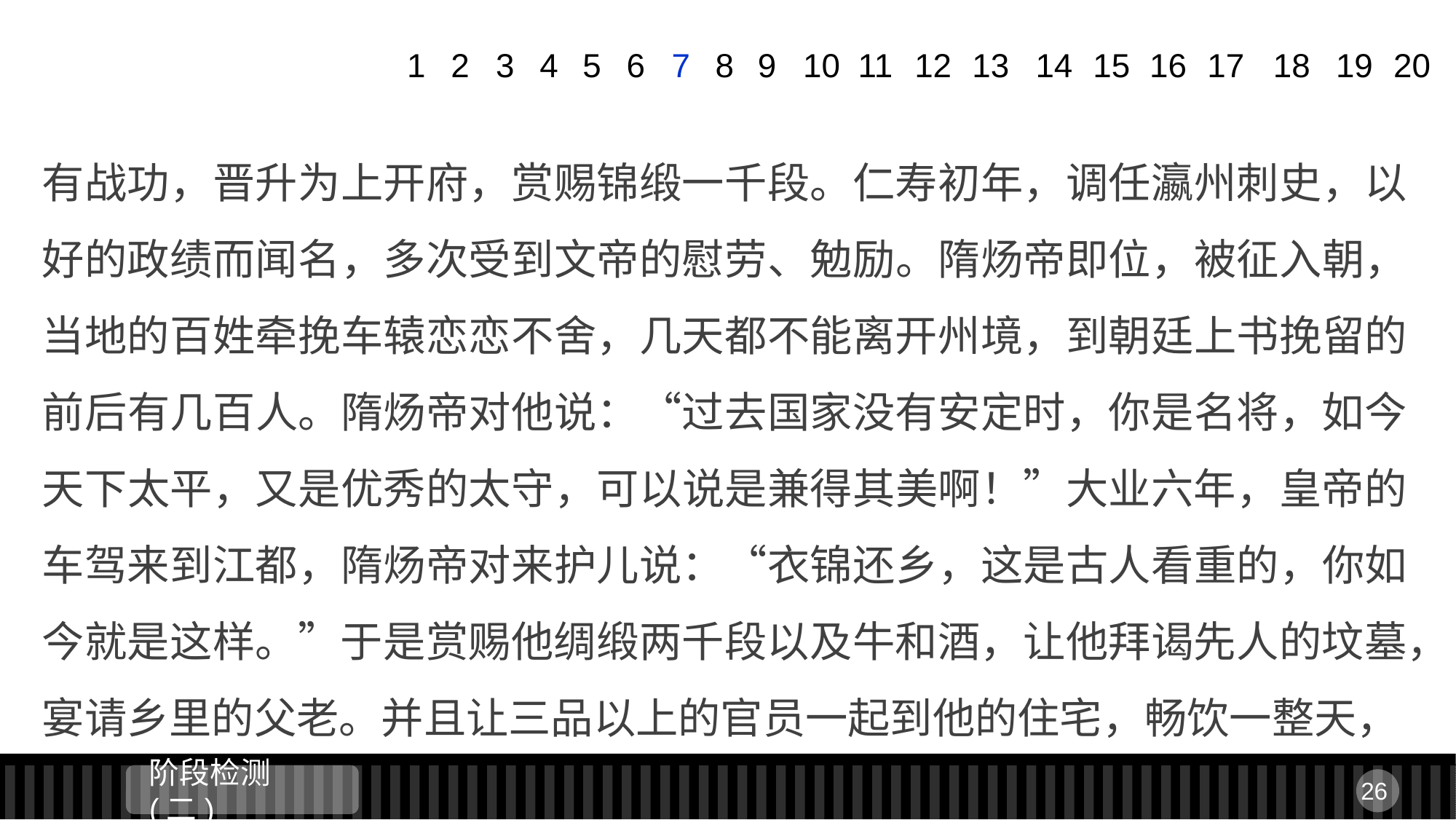

1
2
3
4
5
6
7
8
9
11
12
13
14
15
16
17
18
19
20
10
有战功，晋升为上开府，赏赐锦缎一千段。仁寿初年，调任瀛州刺史，以好的政绩而闻名，多次受到文帝的慰劳、勉励。隋炀帝即位，被征入朝，当地的百姓牵挽车辕恋恋不舍，几天都不能离开州境，到朝廷上书挽留的前后有几百人。隋炀帝对他说：“过去国家没有安定时，你是名将，如今天下太平，又是优秀的太守，可以说是兼得其美啊！”大业六年，皇帝的车驾来到江都，隋炀帝对来护儿说：“衣锦还乡，这是古人看重的，你如今就是这样。”于是赏赐他绸缎两千段以及牛和酒，让他拜谒先人的坟墓，宴请乡里的父老。并且让三品以上的官员一起到他的住宅，畅饮一整天，